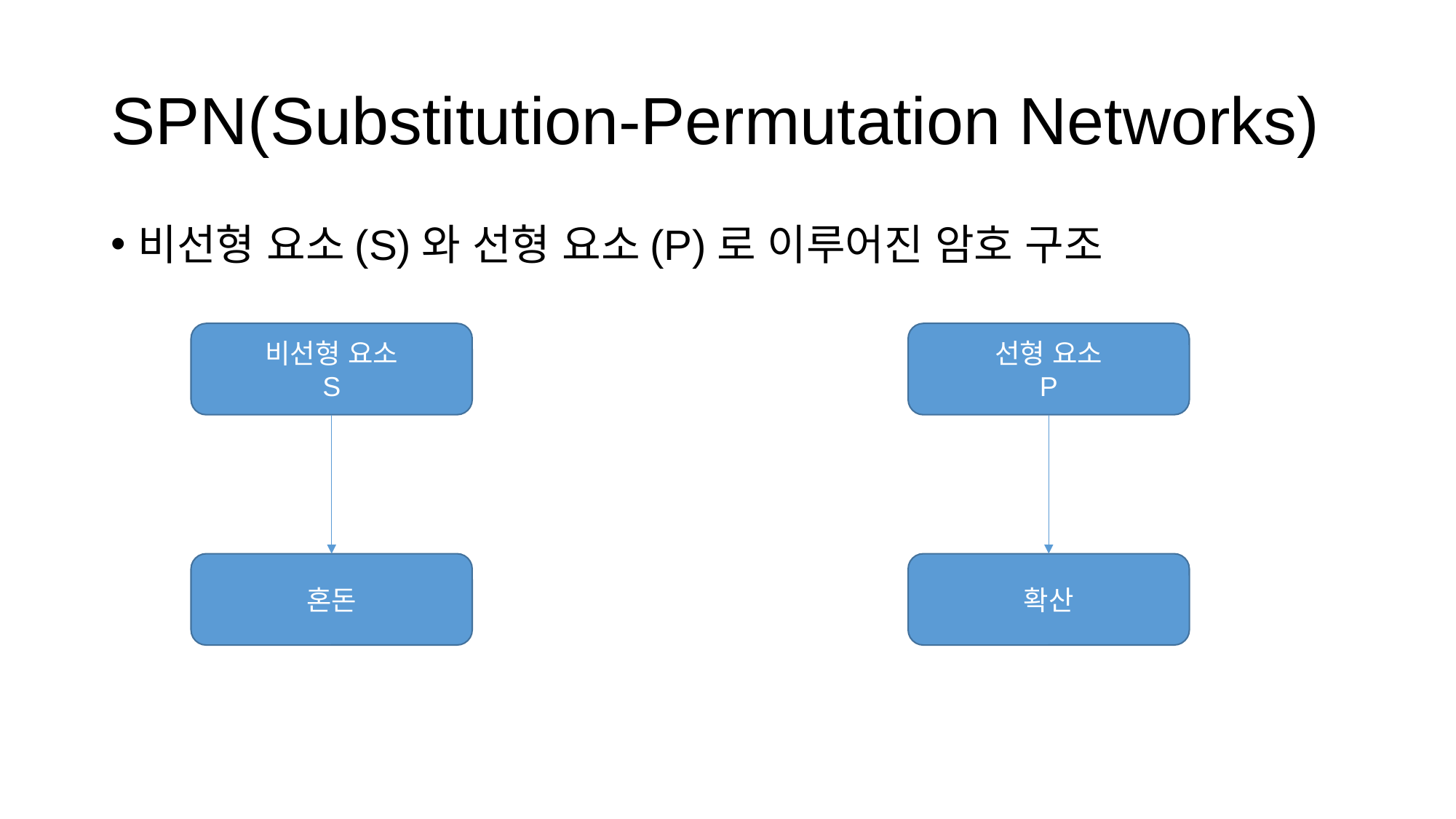

# SPN(Substitution-Permutation Networks)
비선형 요소(S)와 선형 요소(P)로 이루어진 암호 구조
비선형 요소
S
선형 요소
P
확산
혼돈